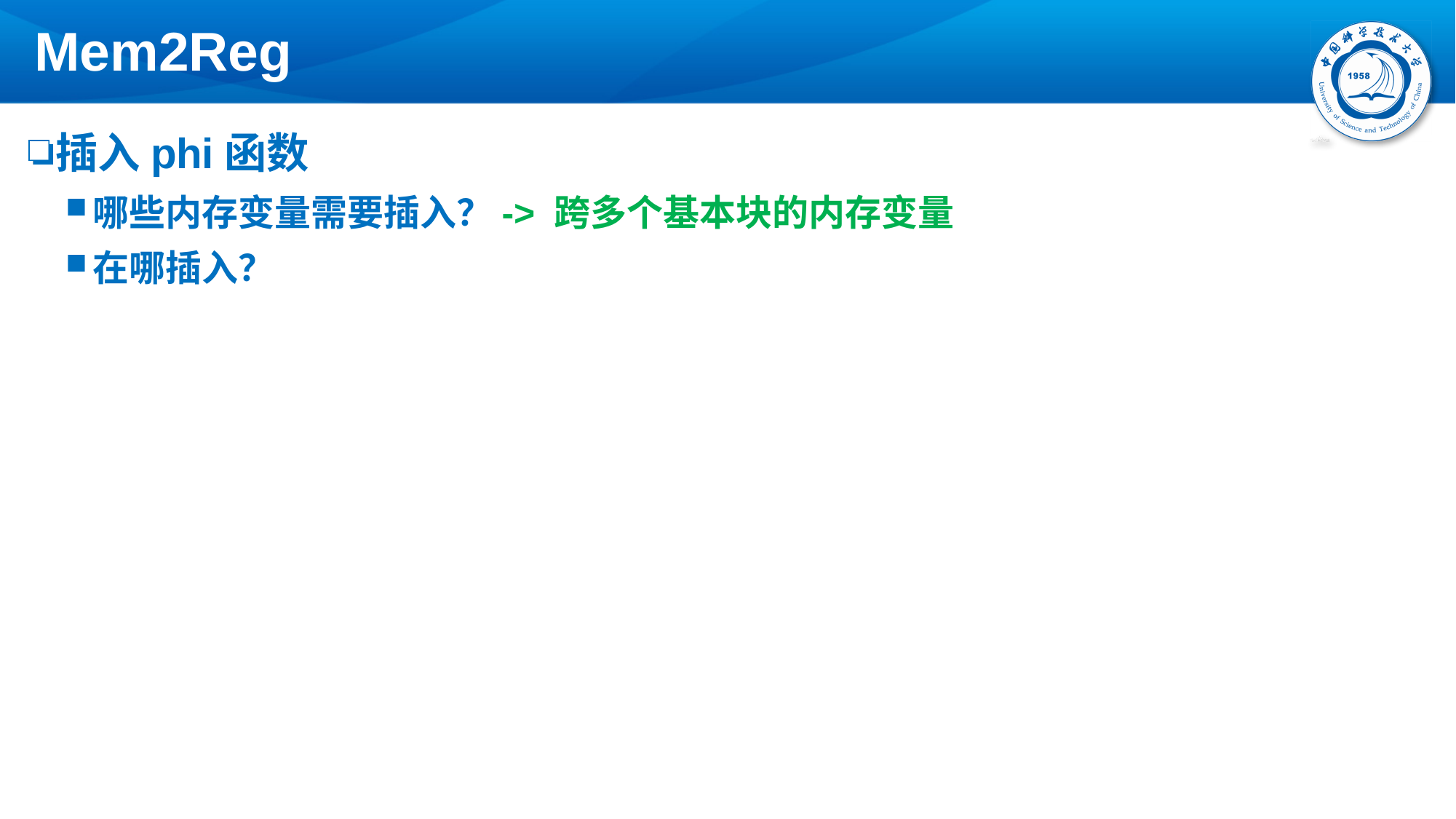

# Mem2Reg
插入phi函数
哪些内存变量需要插入？-> 跨多个基本块的内存变量
在哪插入？

21